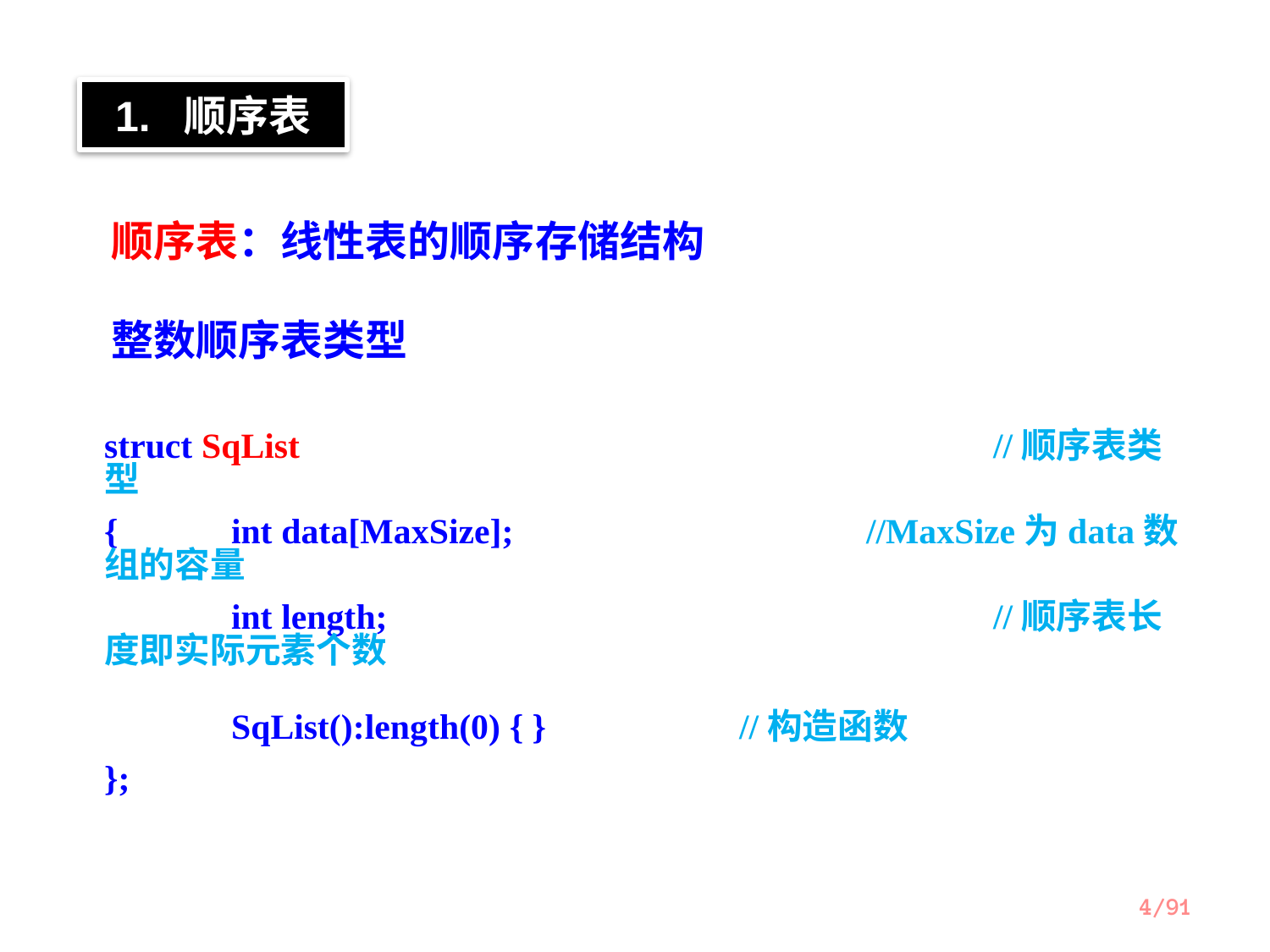

1.  顺序表
顺序表：线性表的顺序存储结构
整数顺序表类型
struct SqList						//顺序表类型
{   	int data[MaxSize];			//MaxSize为data数组的容量
    	int length;					//顺序表长度即实际元素个数
    	SqList():length(0) { }		//构造函数
};
4/91